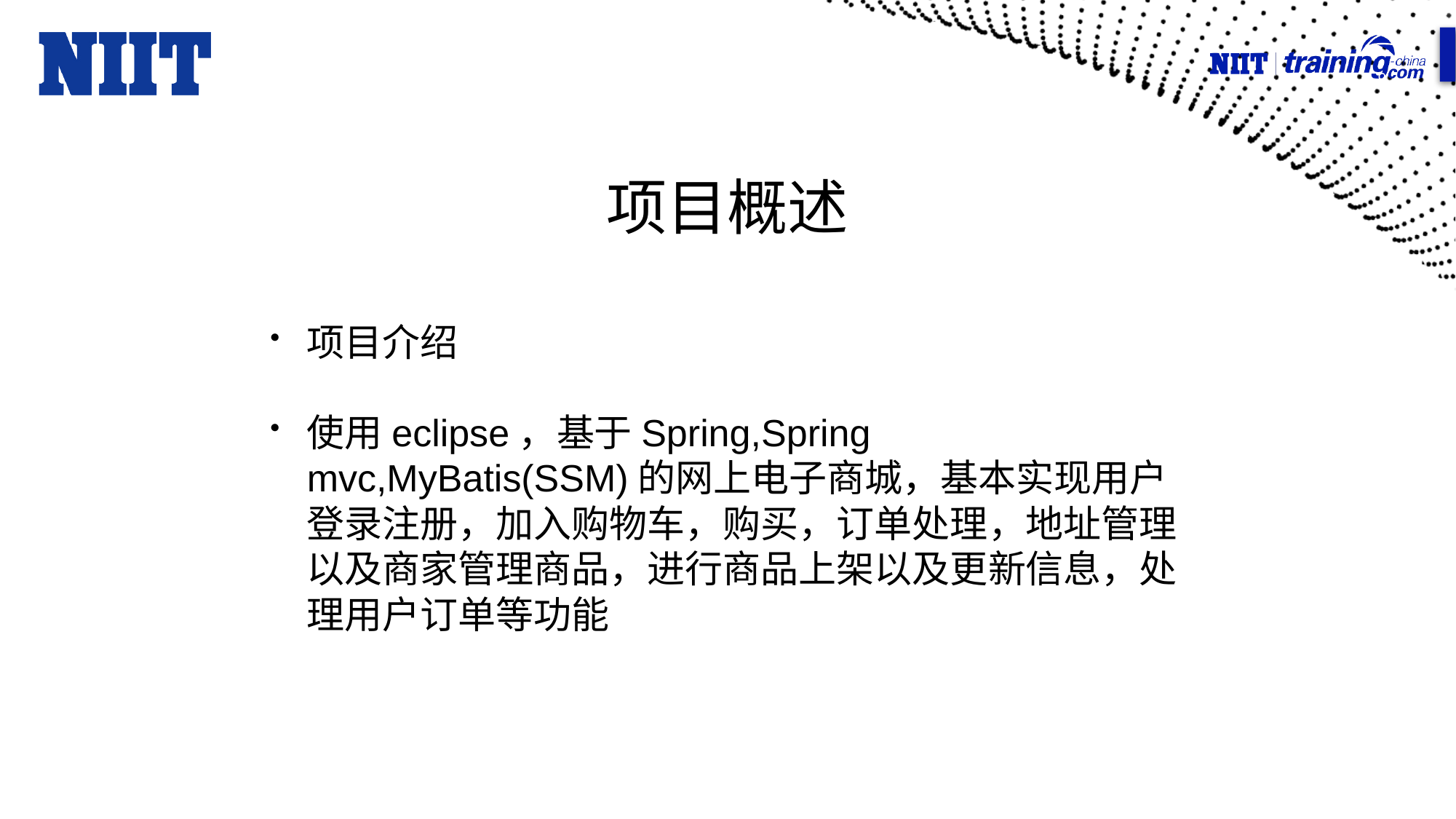

# 项目概述
项目介绍
使用eclipse，基于Spring,Spring mvc,MyBatis(SSM)的网上电子商城，基本实现用户登录注册，加入购物车，购买，订单处理，地址管理以及商家管理商品，进行商品上架以及更新信息，处理用户订单等功能